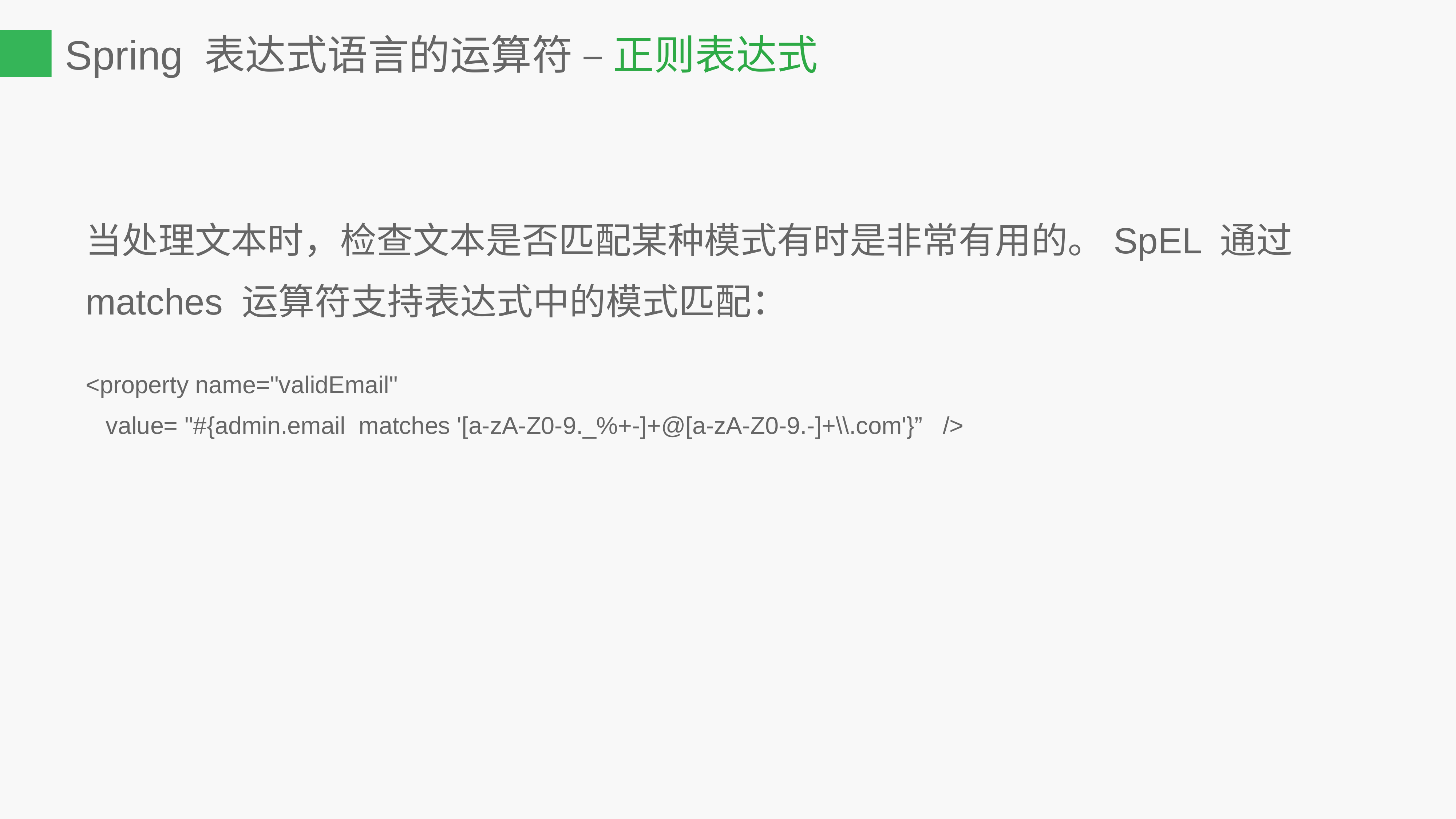

Spring 表达式语言的运算符 – 正则表达式

当处理文本时，检查文本是否匹配某种模式有时是非常有用的。SpEL 通过matches 运算符支持表达式中的模式匹配：
<property name="validEmail"
   value= "#{admin.email  matches '[a-zA-Z0-9._%+-]+@[a-zA-Z0-9.-]+\\.com'}”   />